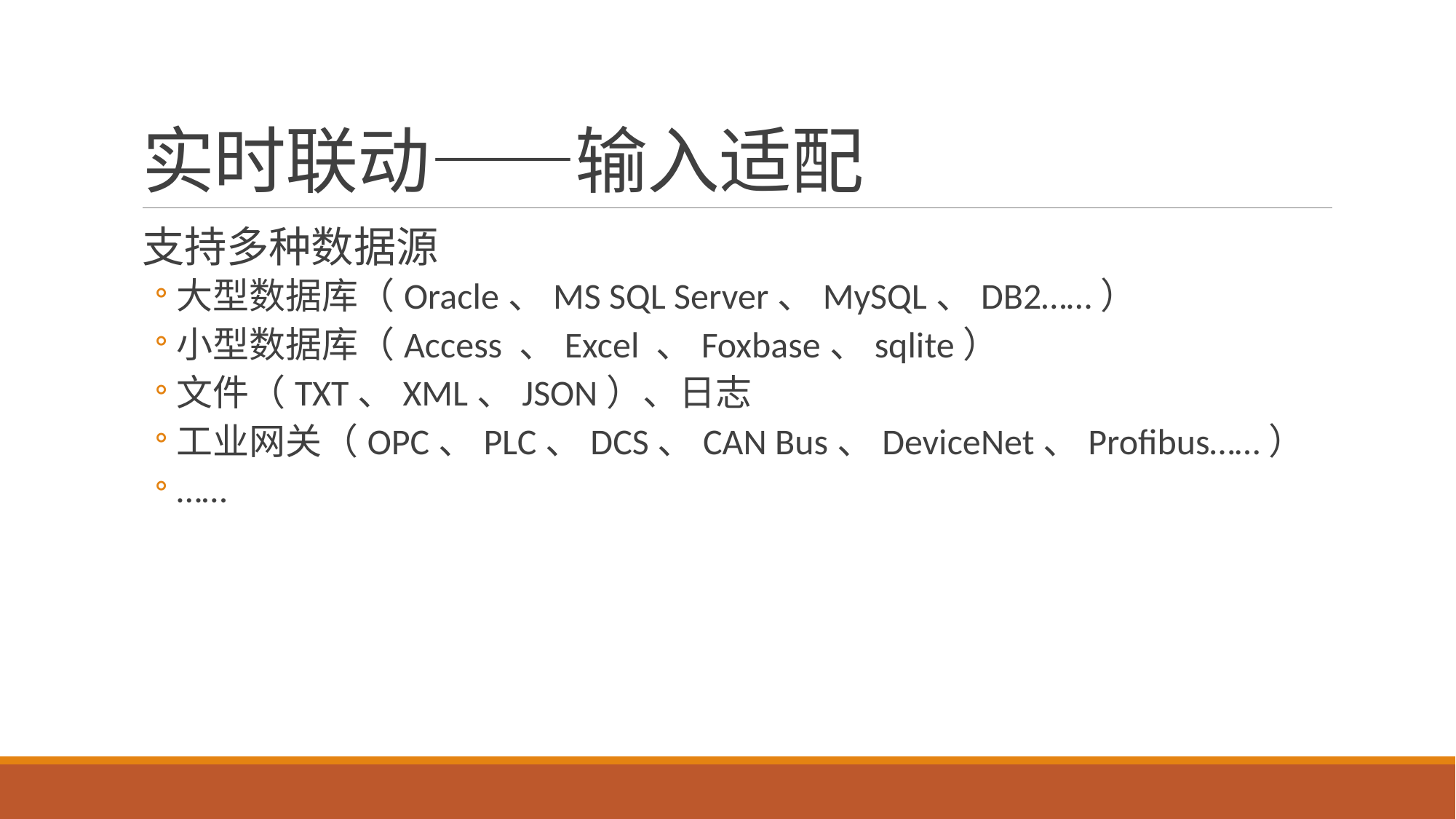

# 实时联动——输入适配
支持多种数据源
大型数据库（Oracle、MS SQL Server、MySQL、DB2……）
小型数据库（Access 、Excel 、Foxbase、sqlite）
文件（TXT、XML、JSON）、日志
工业网关（OPC、PLC、DCS、CAN Bus、DeviceNet、Profibus……）
……